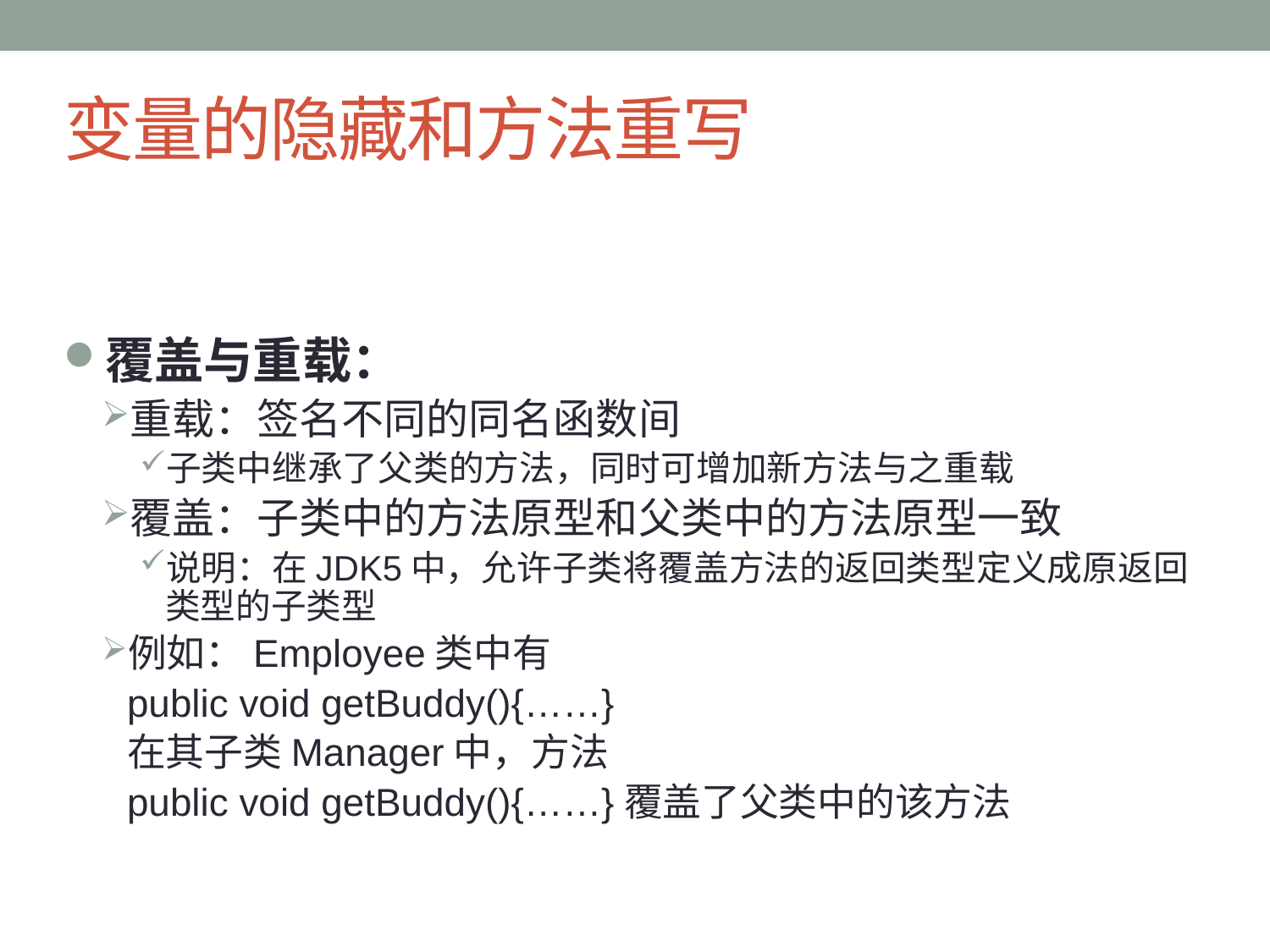

# 变量的隐藏和方法重写
覆盖与重载：
重载：签名不同的同名函数间
子类中继承了父类的方法，同时可增加新方法与之重载
覆盖：子类中的方法原型和父类中的方法原型一致
说明：在JDK5中，允许子类将覆盖方法的返回类型定义成原返回类型的子类型
例如：Employee类中有
	public void getBuddy(){……}
	在其子类Manager中，方法
	public void getBuddy(){……}覆盖了父类中的该方法